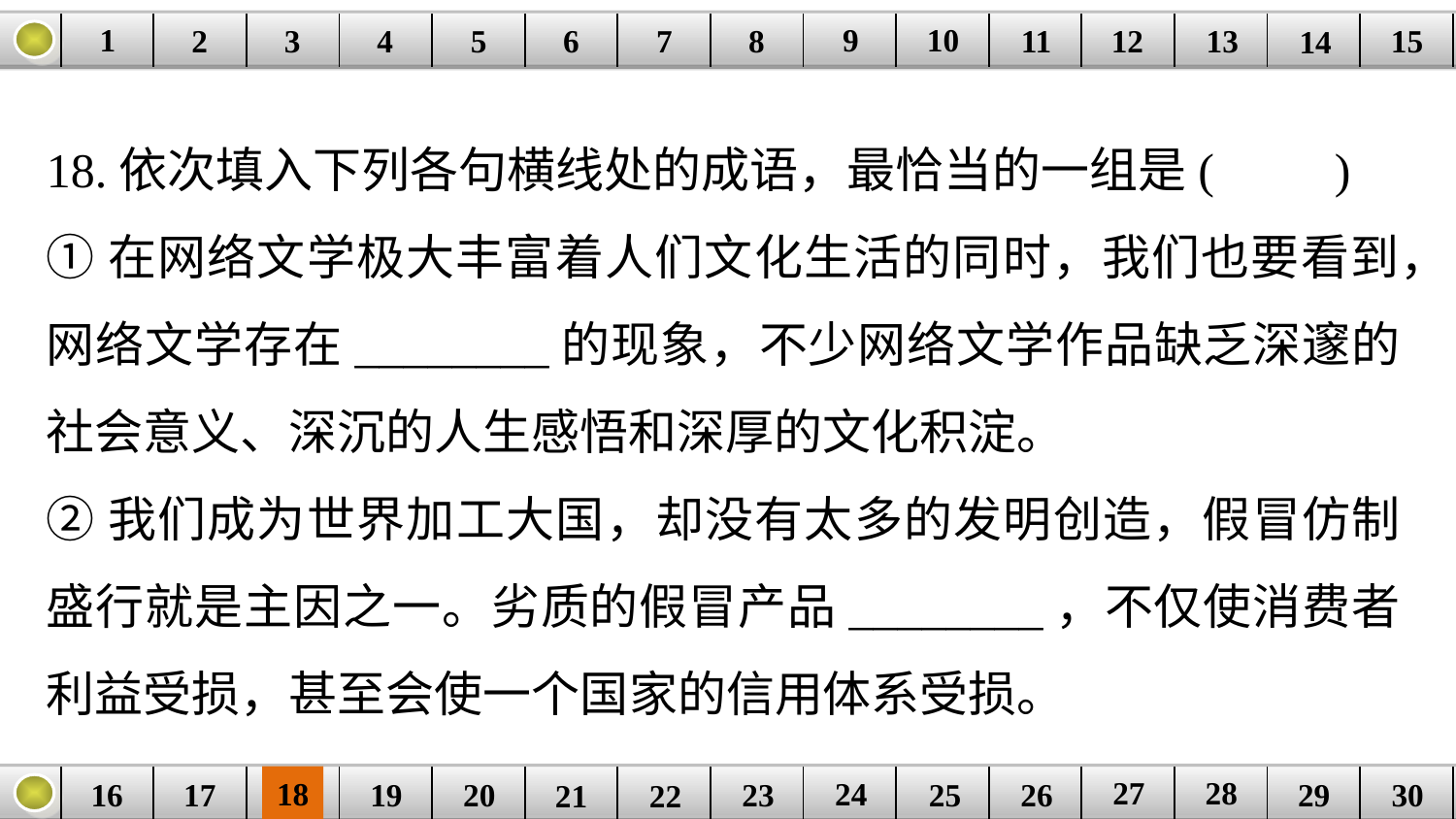

9
10
1
3
4
5
6
8
11
2
12
15
|  |  |  |  |  |  |  |  |  |  |  |  |  |  |  |
| --- | --- | --- | --- | --- | --- | --- | --- | --- | --- | --- | --- | --- | --- | --- |
7
13
14

18.依次填入下列各句横线处的成语，最恰当的一组是(　　)
①在网络文学极大丰富着人们文化生活的同时，我们也要看到，网络文学存在________的现象，不少网络文学作品缺乏深邃的社会意义、深沉的人生感悟和深厚的文化积淀。
②我们成为世界加工大国，却没有太多的发明创造，假冒仿制盛行就是主因之一。劣质的假冒产品________，不仅使消费者利益受损，甚至会使一个国家的信用体系受损。

27
28
18
24
16
25
26
30
|  |  |  |  |  |  |  |  |  |  |  |  |  |  |  |
| --- | --- | --- | --- | --- | --- | --- | --- | --- | --- | --- | --- | --- | --- | --- |
23
17
19
20
29
21
22